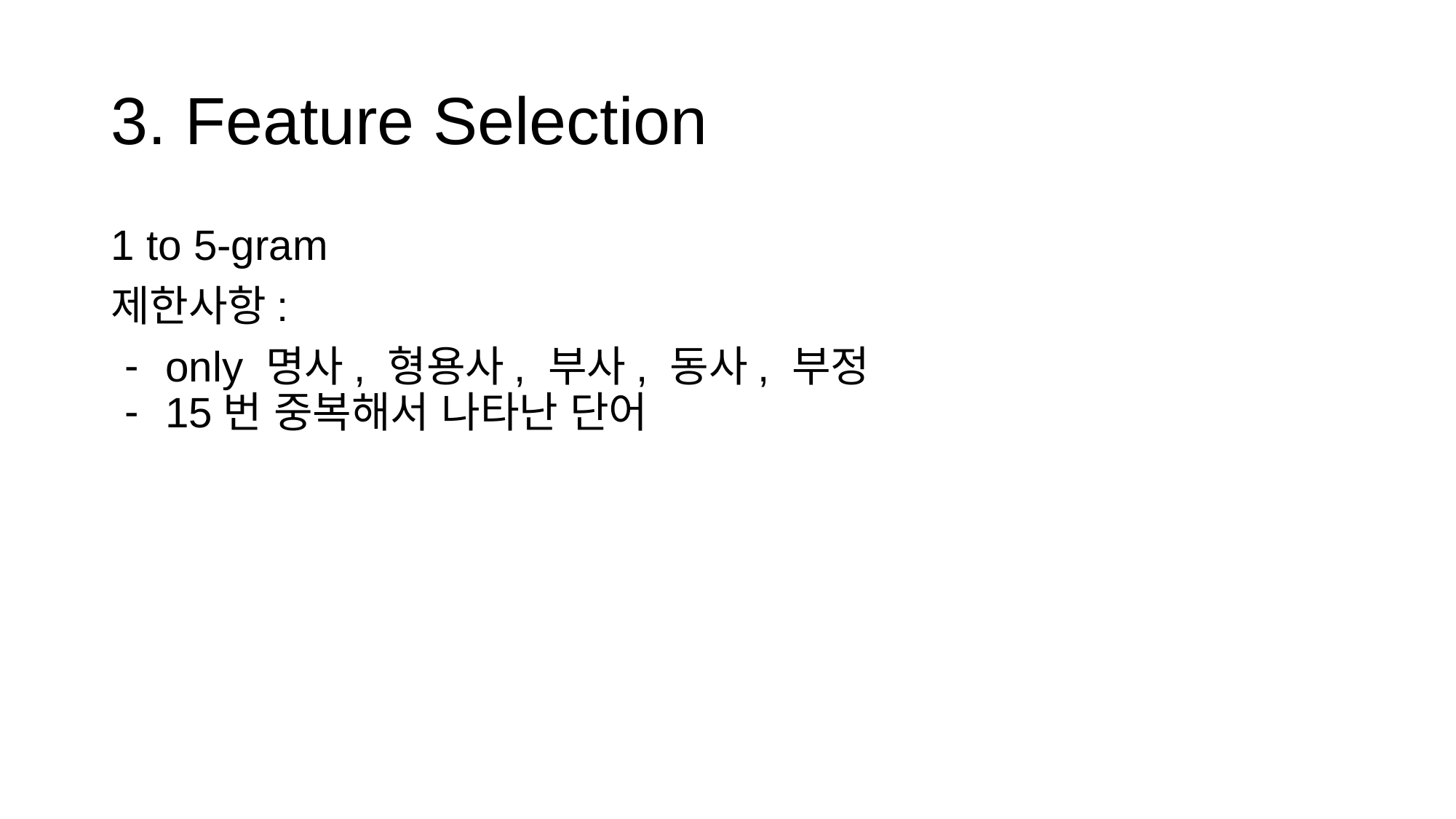

# 3. Feature Selection
1 to 5-gram
제한사항:
only 명사, 형용사, 부사, 동사, 부정
15번 중복해서 나타난 단어